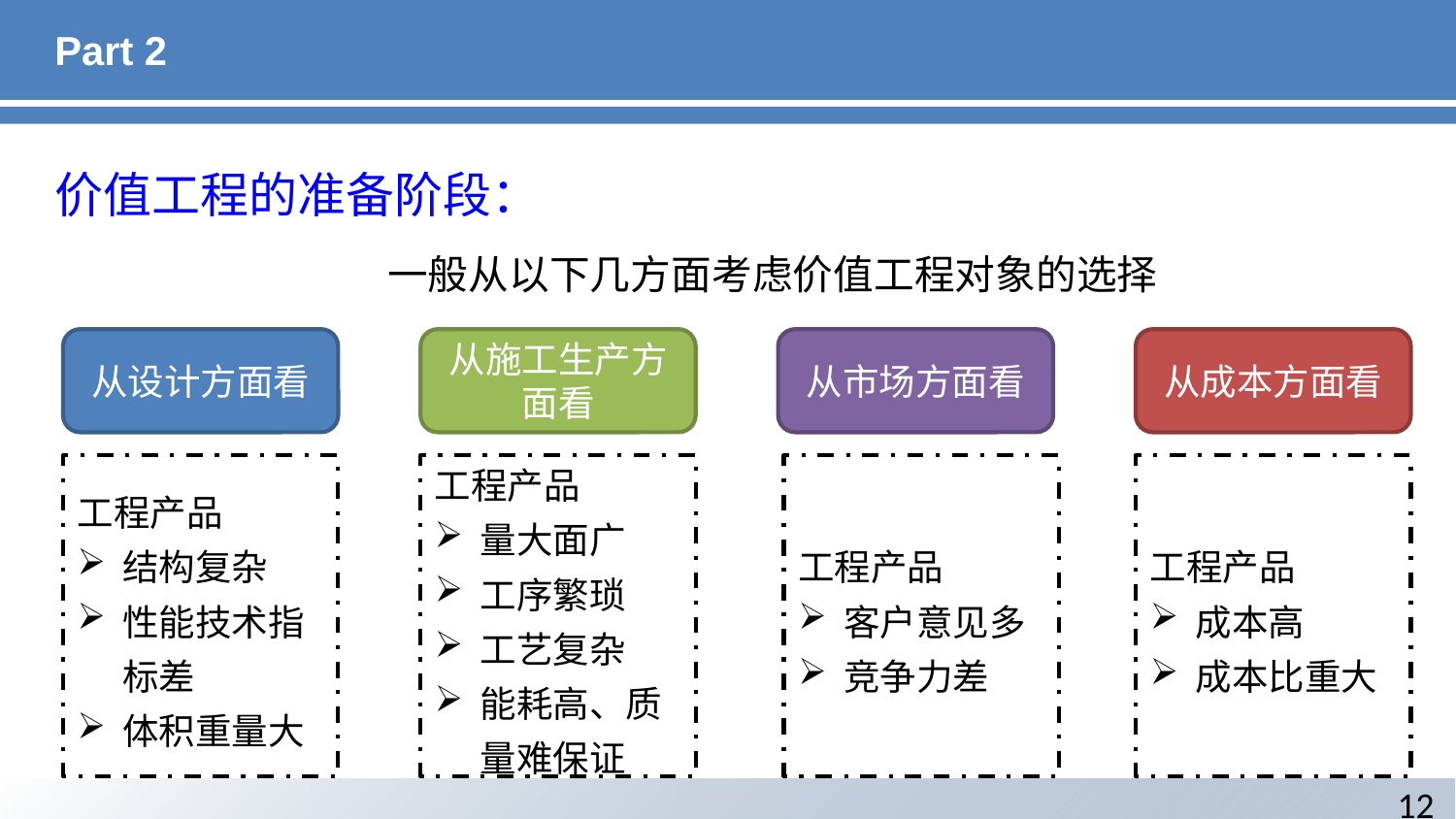

# Part 2

价值工程的准备阶段：
一般从以下几方面考虑价值工程对象的选择
从设计方面看
从施工生产方面看
从市场方面看
从成本方面看
工程产品
结构复杂
性能技术指标差
体积重量大
工程产品
量大面广
工序繁琐
工艺复杂
能耗高、质量难保证
工程产品
客户意见多
竞争力差
工程产品
成本高
成本比重大
12